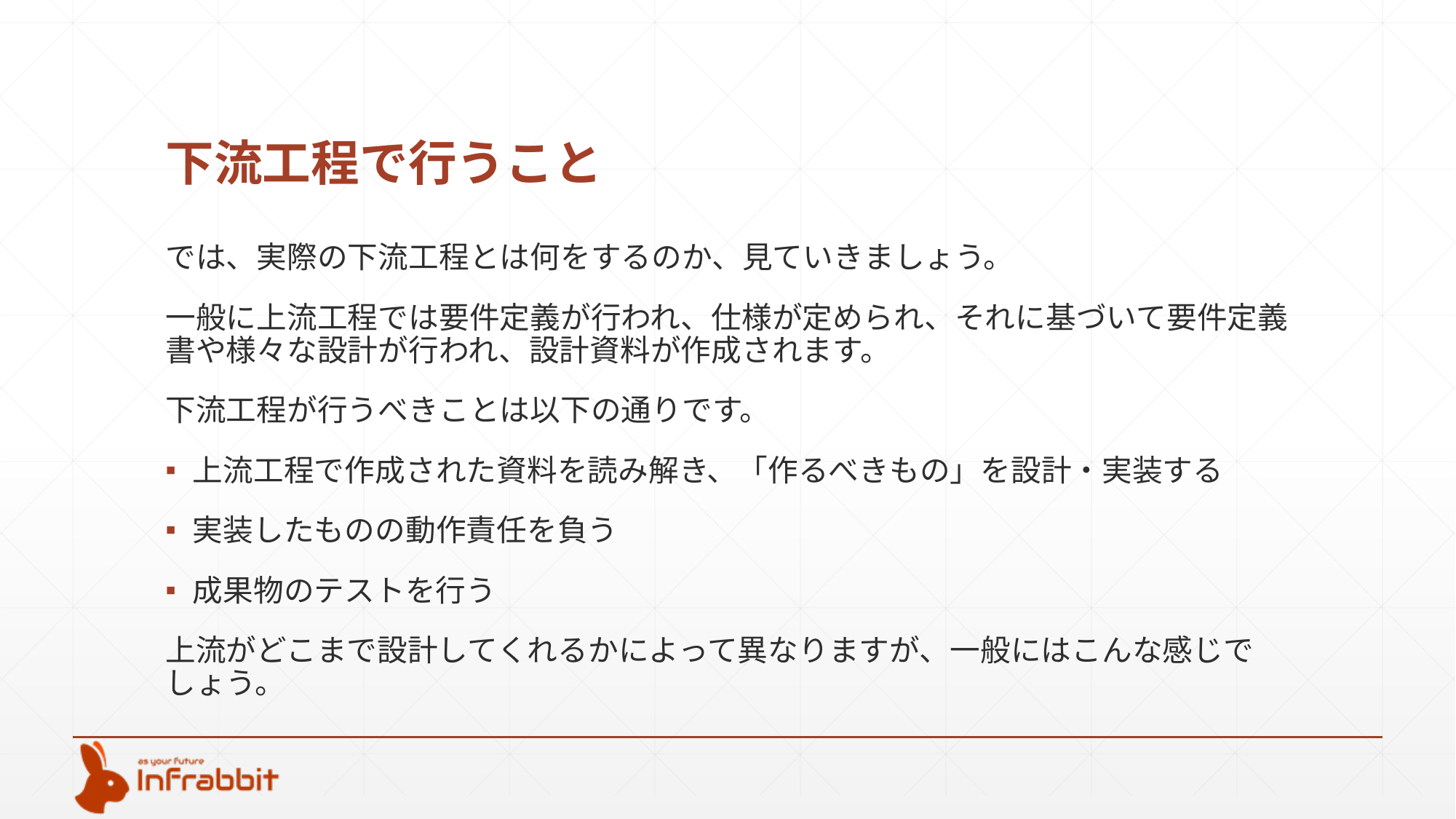

# 下流工程で行うこと
では、実際の下流工程とは何をするのか、見ていきましょう。
一般に上流工程では要件定義が行われ、仕様が定められ、それに基づいて要件定義書や様々な設計が行われ、設計資料が作成されます。
下流工程が行うべきことは以下の通りです。
上流工程で作成された資料を読み解き、「作るべきもの」を設計・実装する
実装したものの動作責任を負う
成果物のテストを行う
上流がどこまで設計してくれるかによって異なりますが、一般にはこんな感じでしょう。